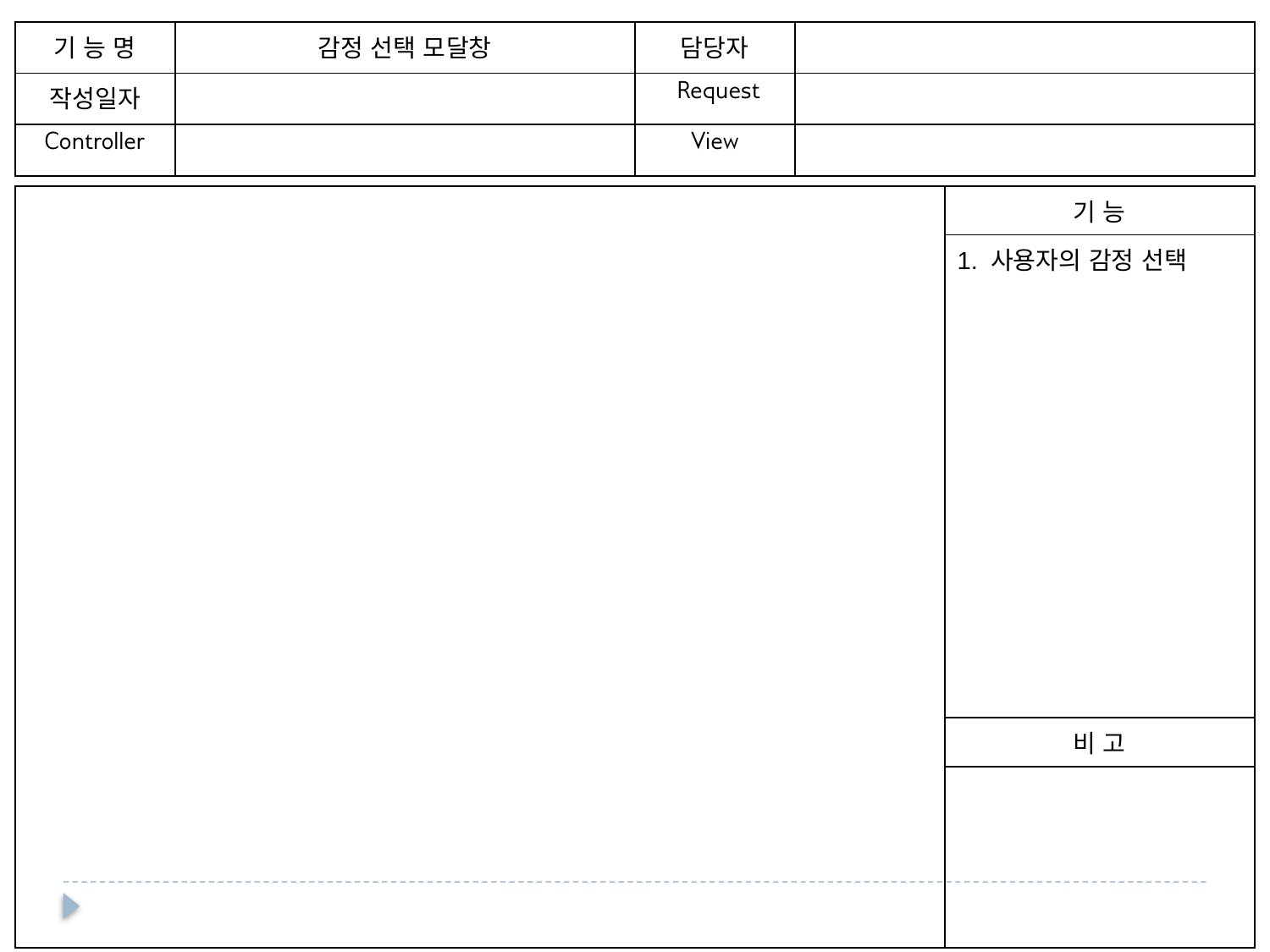

| 기 능 명 | 감정 선택 모달창 | 담당자 |  |
| --- | --- | --- | --- |
| 작성일자 |  | Request |  |
| Controller |  | View |  |
|  | 기 능 |
| --- | --- |
|  | 1. 사용자의 감정 선택 |
|  | 비 고 |
|  |  |